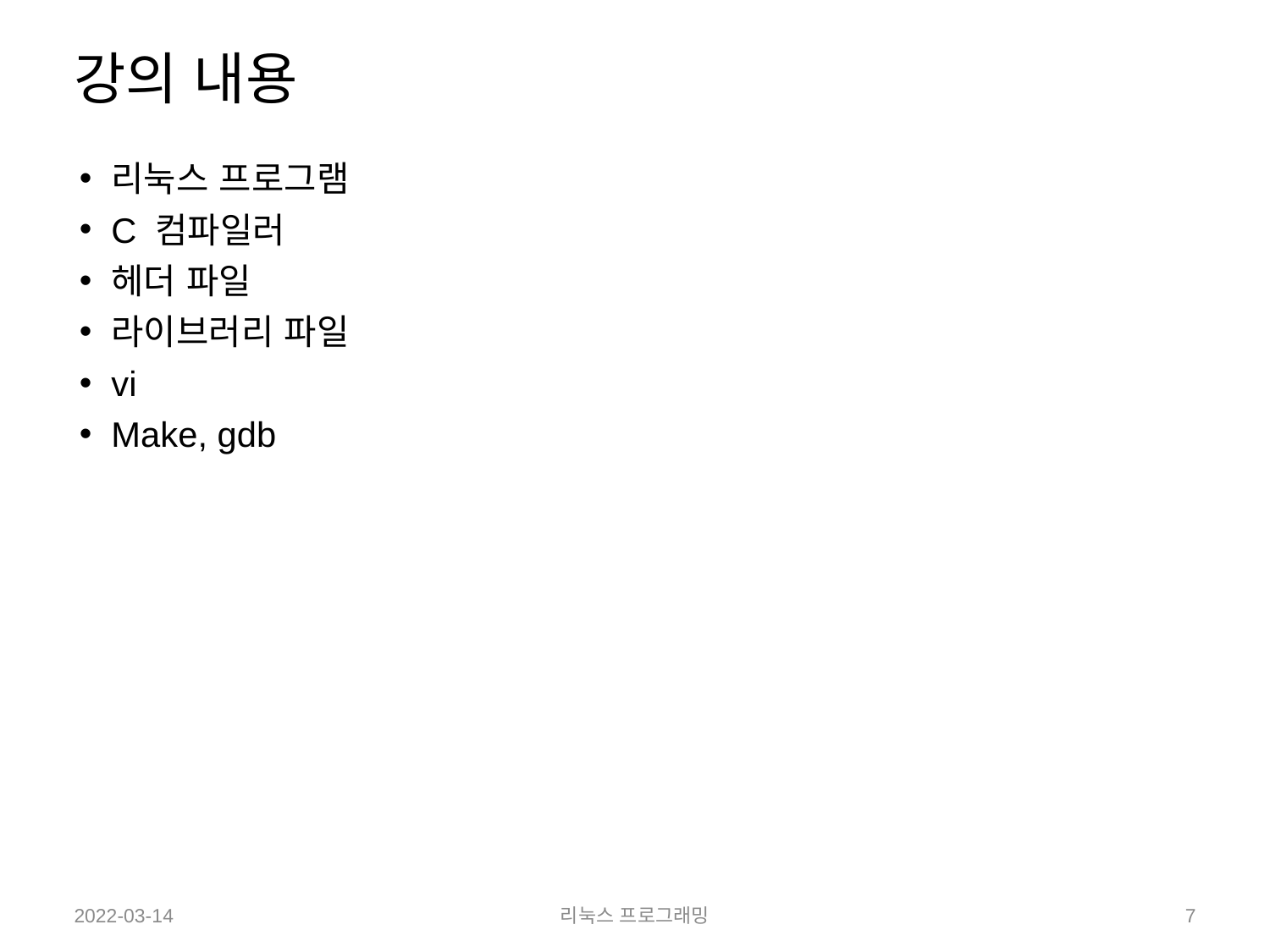

# 강의 내용
리눅스 프로그램
C 컴파일러
헤더 파일
라이브러리 파일
vi
Make, gdb
2022-03-14
리눅스 프로그래밍
7